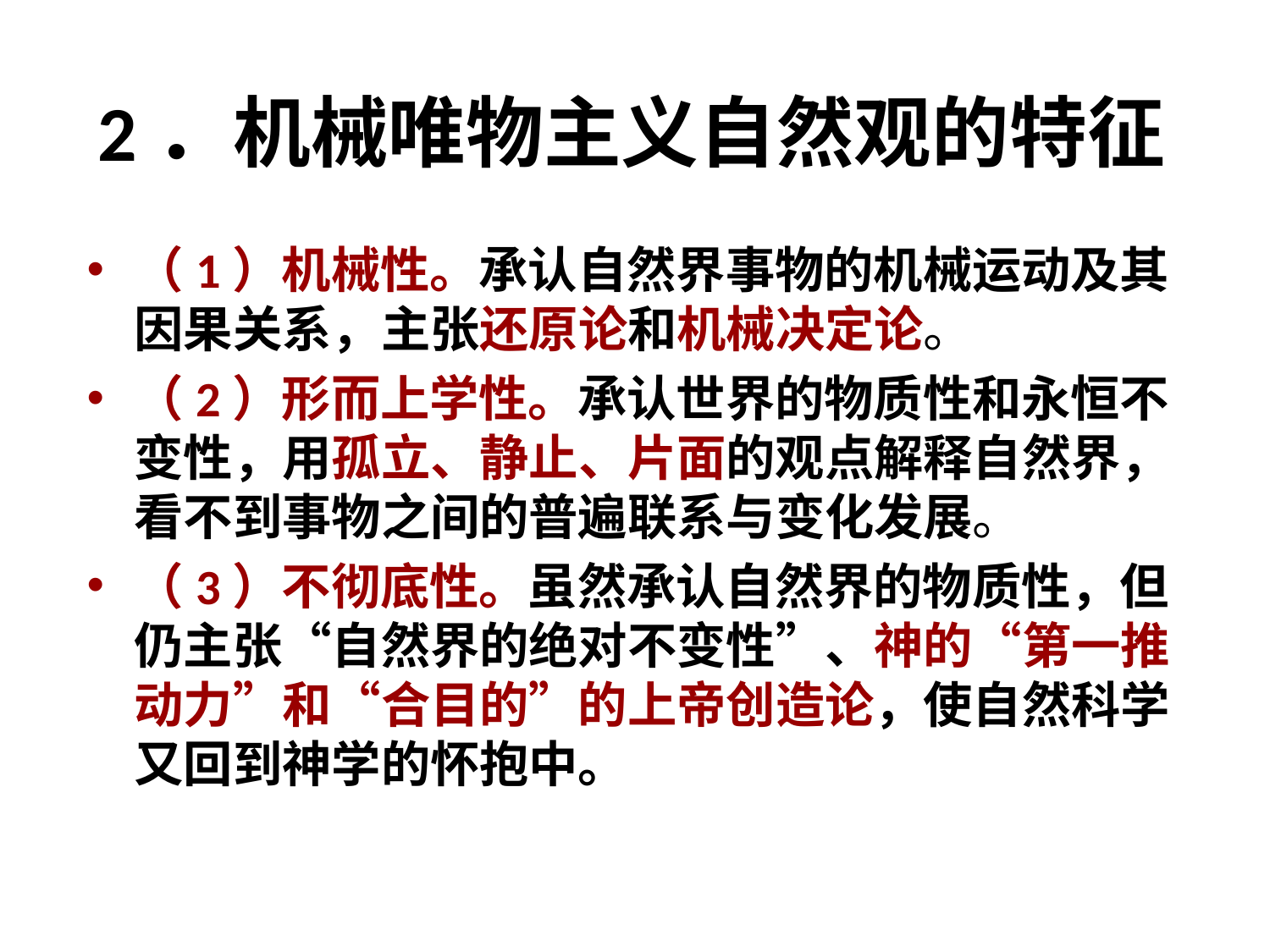

2．机械唯物主义自然观的特征
（1）机械性。承认自然界事物的机械运动及其因果关系，主张还原论和机械决定论。
（2）形而上学性。承认世界的物质性和永恒不变性，用孤立、静止、片面的观点解释自然界，看不到事物之间的普遍联系与变化发展。
（3）不彻底性。虽然承认自然界的物质性，但仍主张“自然界的绝对不变性”、神的“第一推动力”和“合目的”的上帝创造论，使自然科学又回到神学的怀抱中。